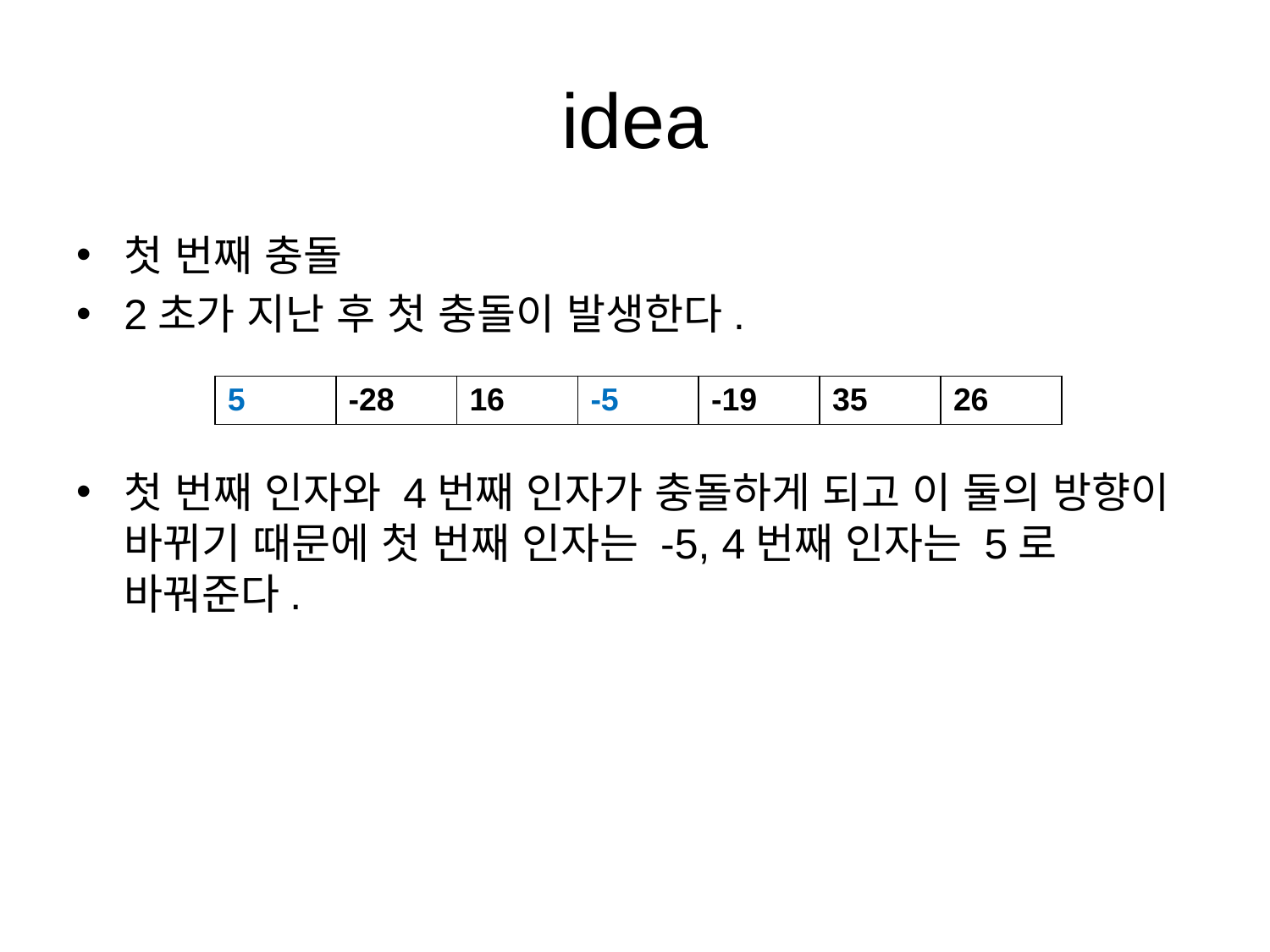

# idea
첫 번째 충돌
2초가 지난 후 첫 충돌이 발생한다.

첫 번째 인자와 4번째 인자가 충돌하게 되고 이 둘의 방향이 바뀌기 때문에 첫 번째 인자는 -5, 4번째 인자는 5로 바꿔준다.
| 5 | -28 | 16 | -5 | -19 | 35 | 26 |
| --- | --- | --- | --- | --- | --- | --- |